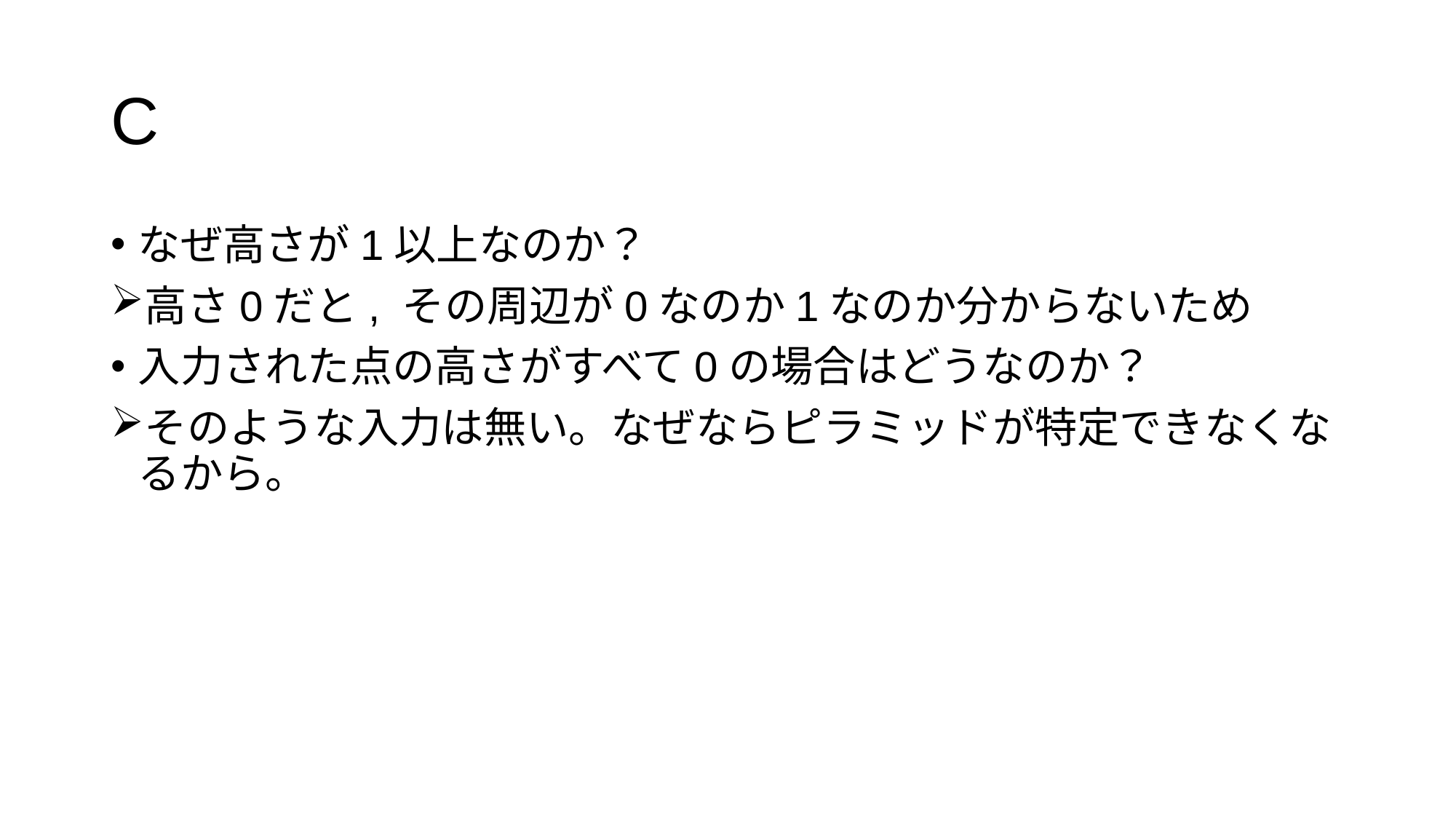

# C
なぜ高さが1以上なのか？
高さ0だと, その周辺が0なのか1なのか分からないため
入力された点の高さがすべて0の場合はどうなのか？
そのような入力は無い。なぜならピラミッドが特定できなくなるから。